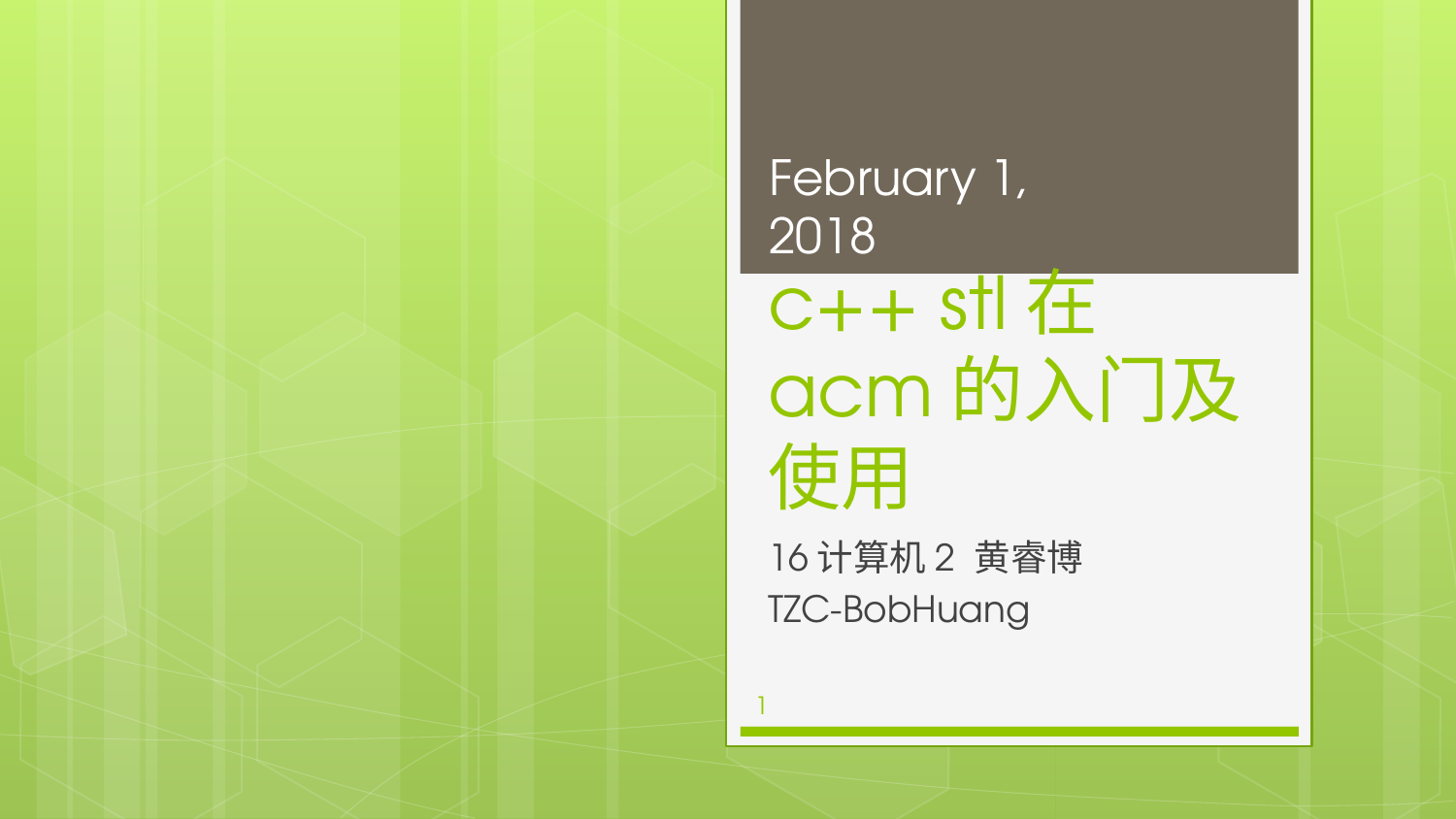

February 1, 2018
# c++ stl在acm的入门及使用
16计算机2 黄睿博
TZC-BobHuang

1